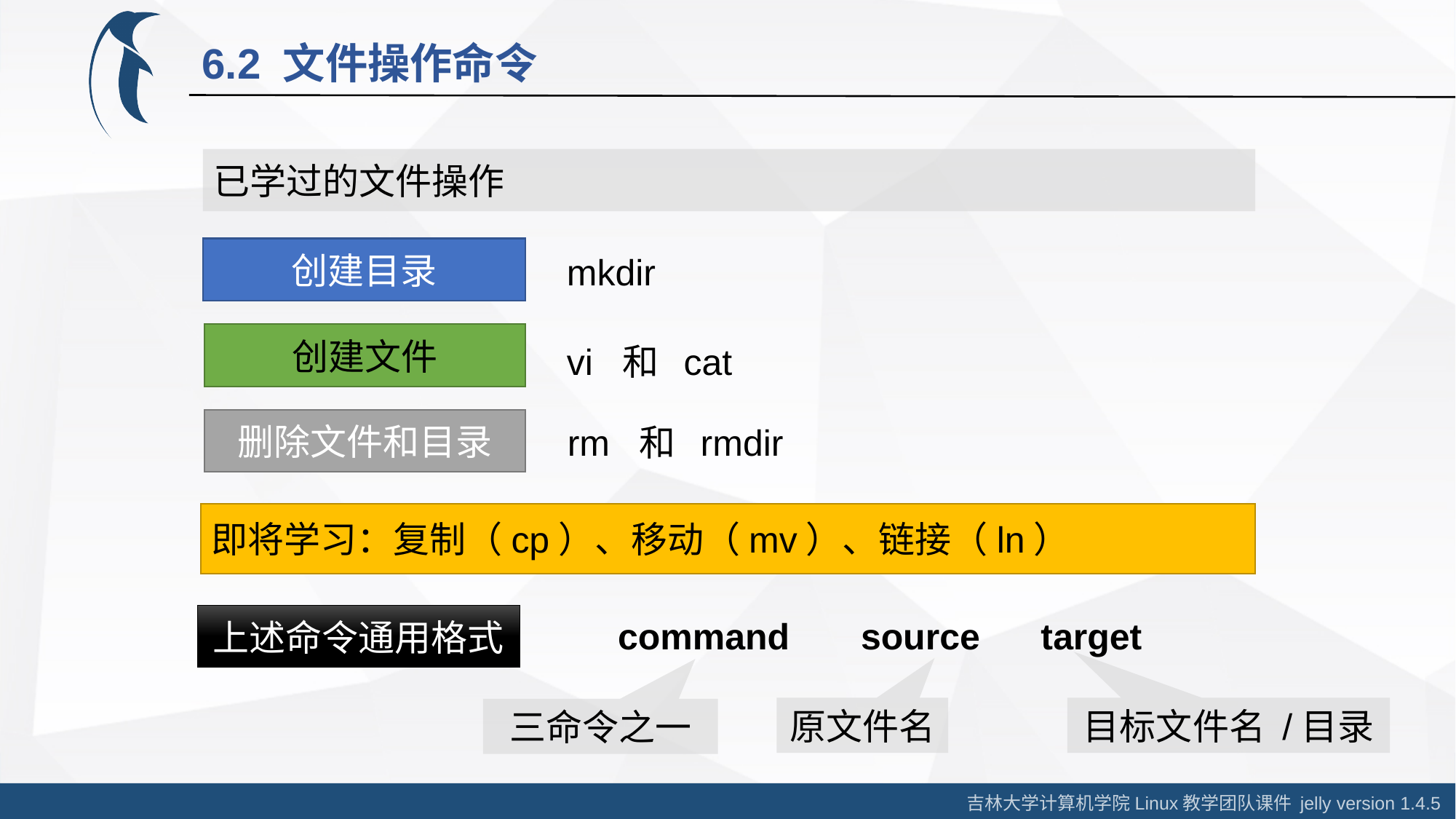

6.2 文件操作命令
已学过的文件操作
创建目录
mkdir
创建文件
vi  和  cat
删除文件和目录
rm  和  rmdir
即将学习：复制（cp）、移动（mv）、链接（ln）
上述命令通用格式
command       source      target
目标文件名 /目录
原文件名
三命令之一